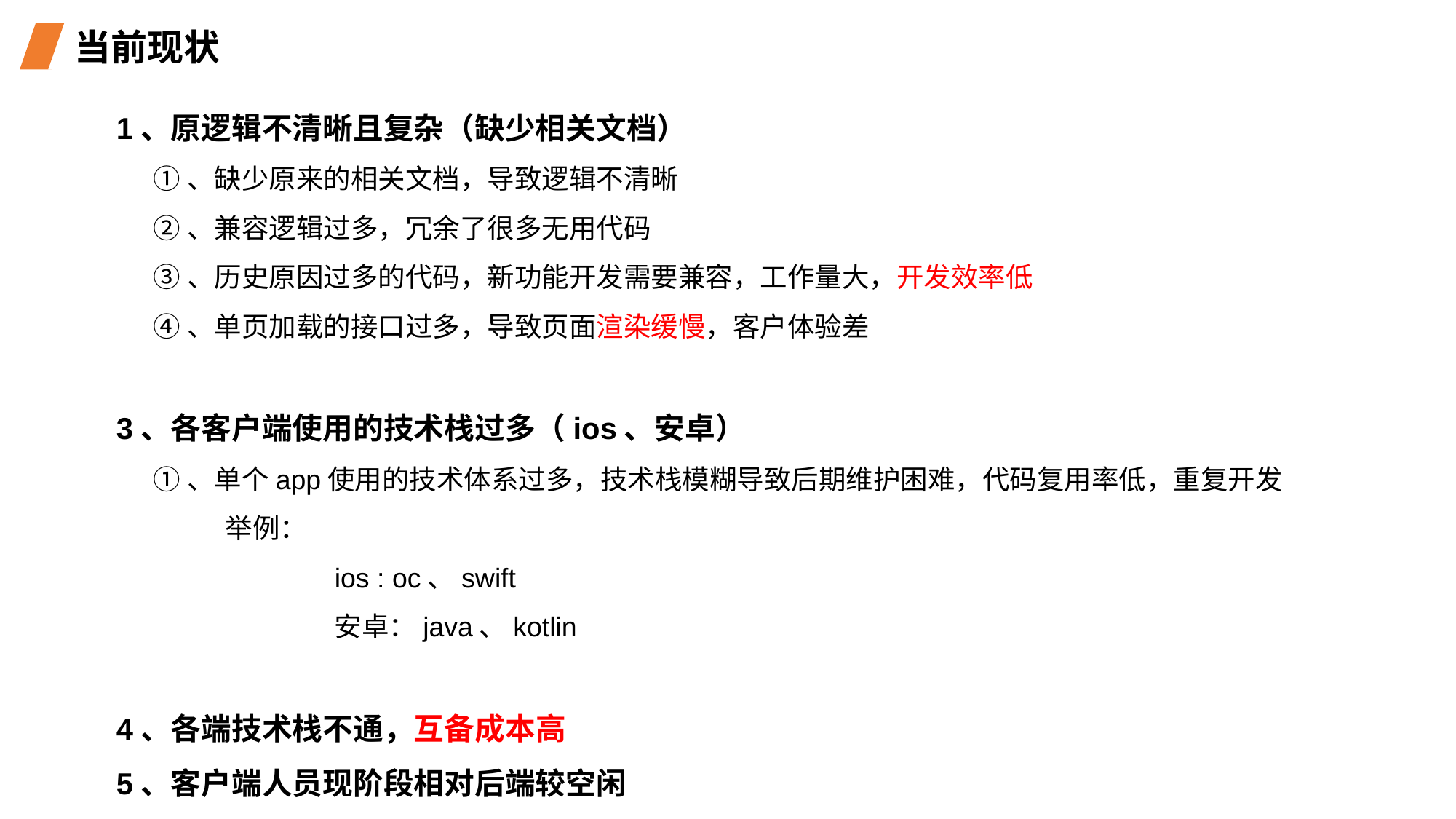

当前现状

1、原逻辑不清晰且复杂（缺少相关文档）
      ①、缺少原来的相关文档，导致逻辑不清晰
      ②、兼容逻辑过多，冗余了很多无用代码
      ③、历史原因过多的代码，新功能开发需要兼容，工作量大，开发效率低
      ④、单页加载的接口过多，导致页面渲染缓慢，客户体验差

3、各客户端使用的技术栈过多（ios、安卓）
      ①、单个app使用的技术体系过多，技术栈模糊导致后期维护困难，代码复用率低，重复开发
	举例：
		ios : oc、swift
		安卓：java、kotlin

4、各端技术栈不通，互备成本高
5、客户端人员现阶段相对后端较空闲